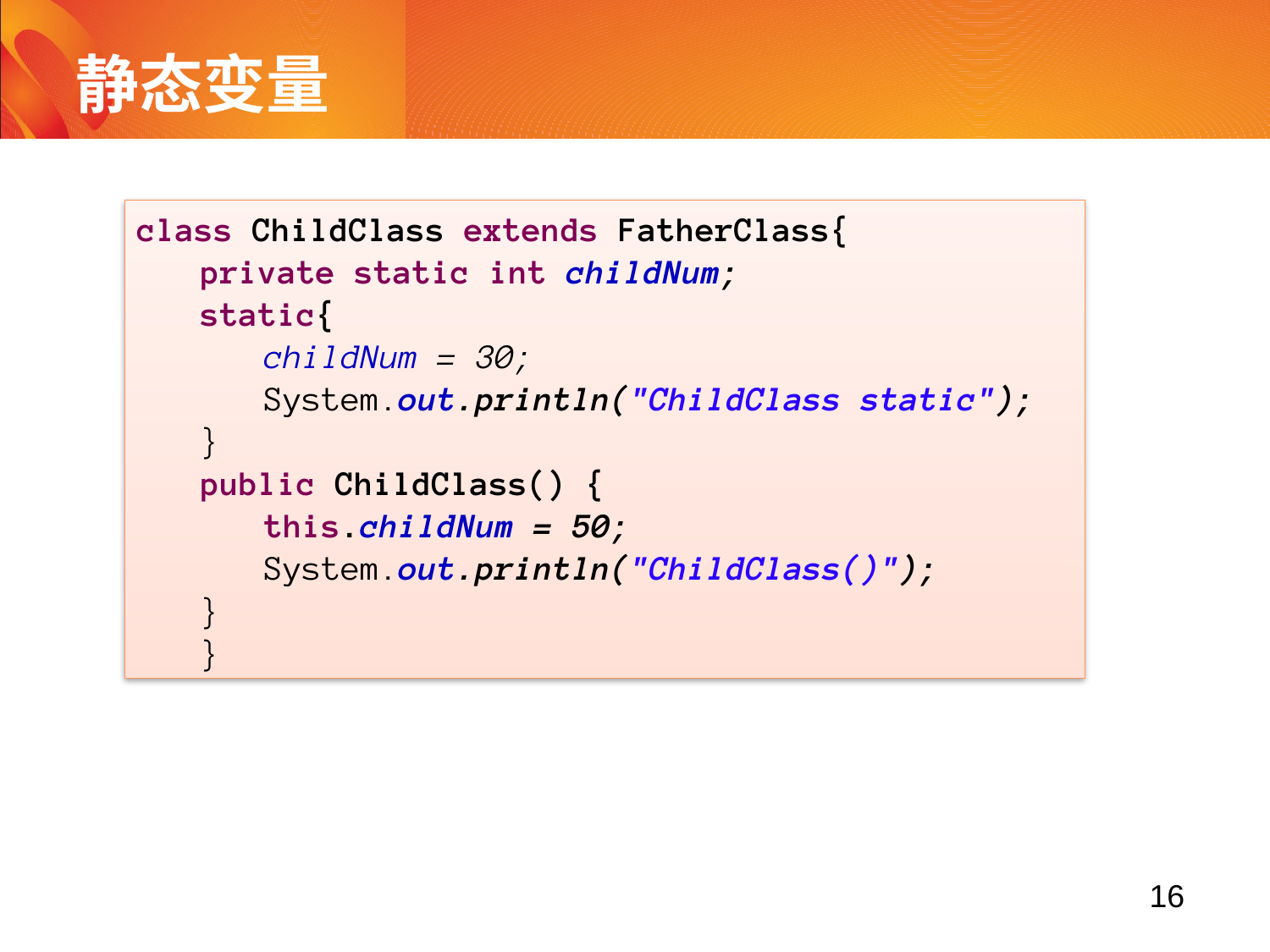

# 静态变量

class ChildClass extends FatherClass{
private static int childNum;
static{
childNum = 30;
System.out.println("ChildClass static");
}
public ChildClass() {
this.childNum = 50;
System.out.println("ChildClass()");
}
}